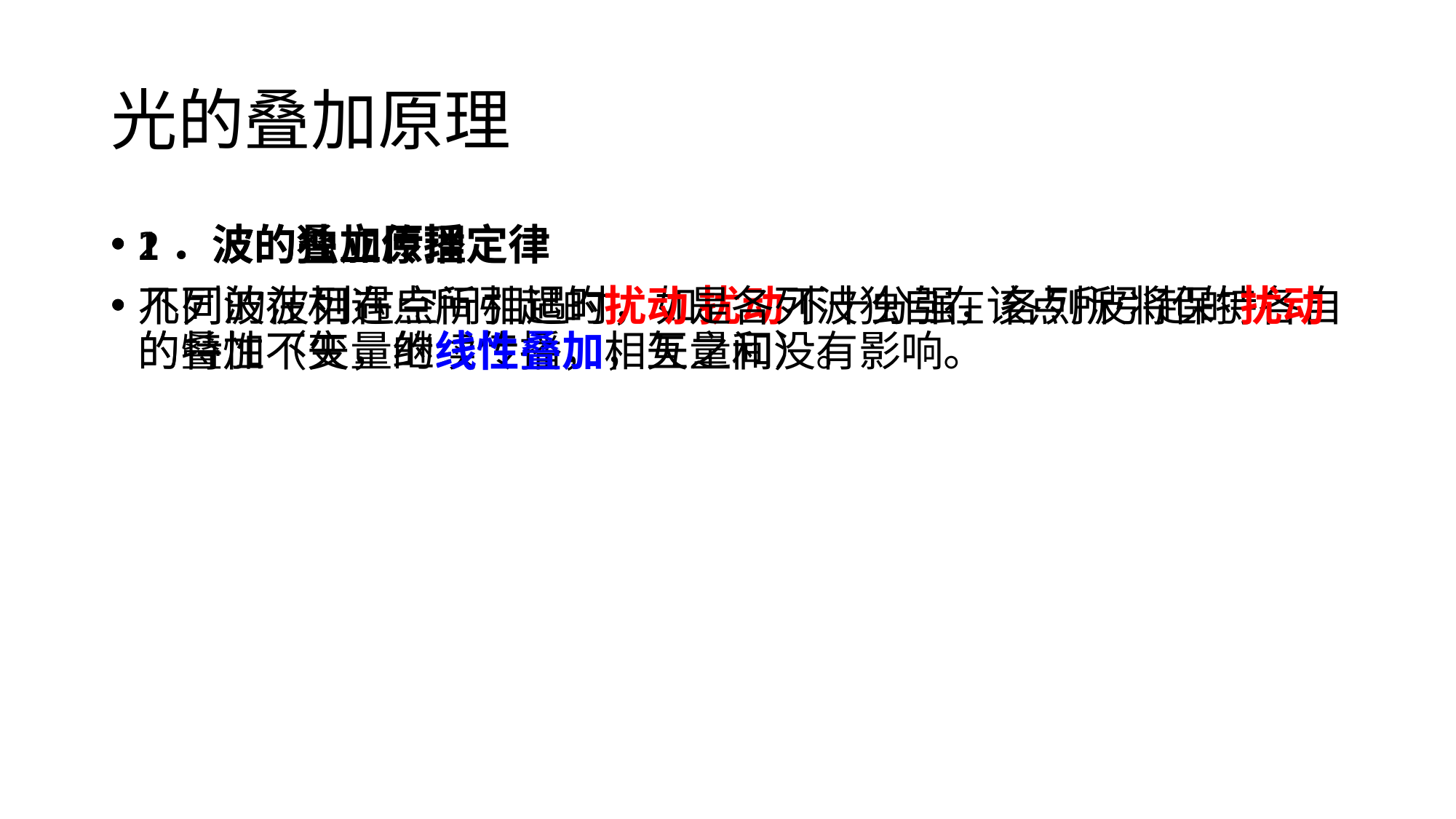

# 光的叠加原理
1．波的独立传播定律
不同的波列在空间相遇时，如扰动不十分强，各列波将保持各自的特性不变，继续传播，相互之间没有影响。
2．波的叠加原理
几列波在相遇点所引起的扰动是各列波独自在该点所引起的扰动的叠加（矢量的线性叠加，矢量和）。